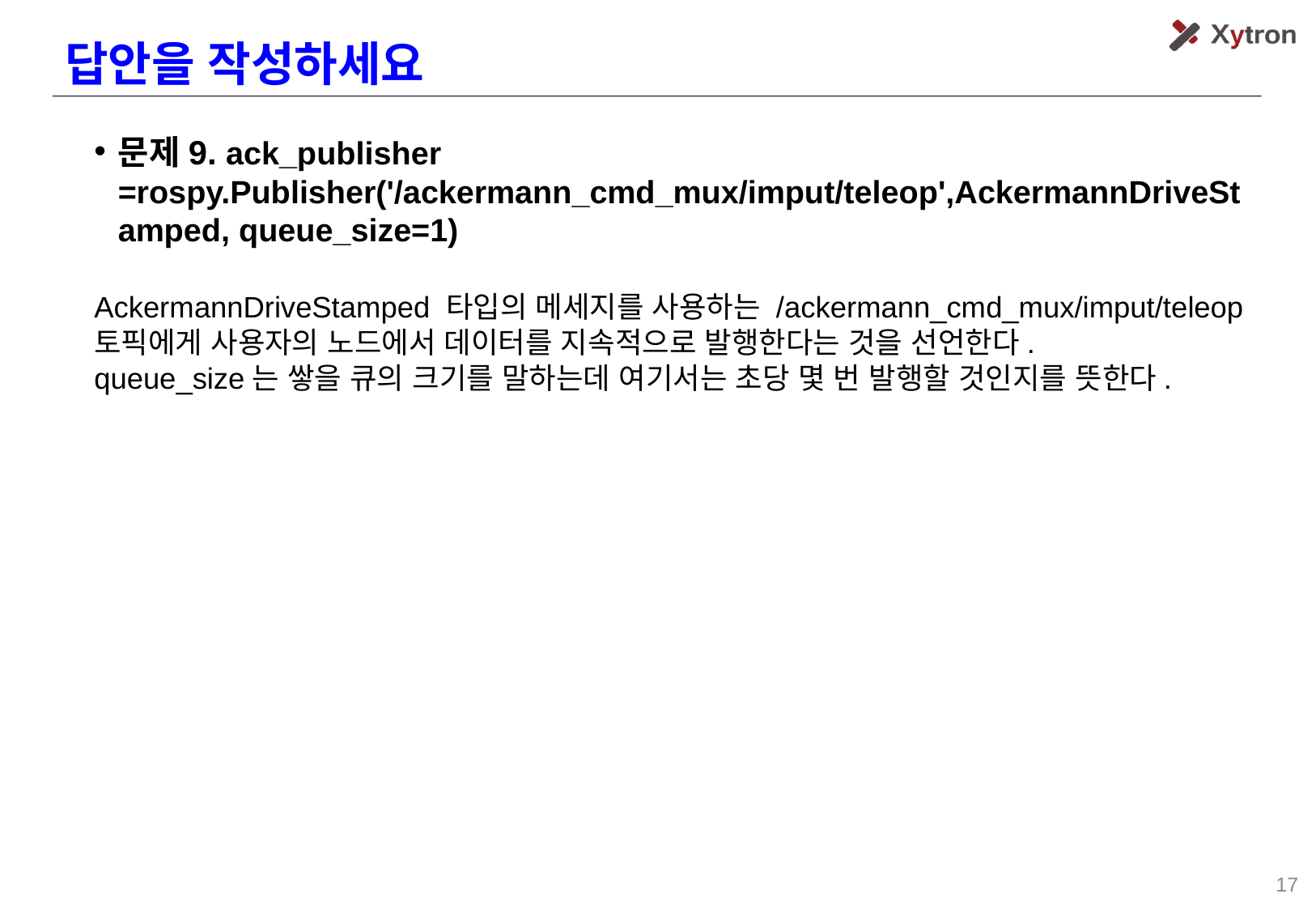

답안을 작성하세요
문제9. ack_publisher =rospy.Publisher('/ackermann_cmd_mux/imput/teleop',AckermannDriveStamped, queue_size=1)

AckermannDriveStamped 타입의 메세지를 사용하는 /ackermann_cmd_mux/imput/teleop 토픽에게 사용자의 노드에서 데이터를 지속적으로 발행한다는 것을 선언한다.
queue_size는 쌓을 큐의 크기를 말하는데 여기서는 초당 몇 번 발행할 것인지를 뜻한다.
17